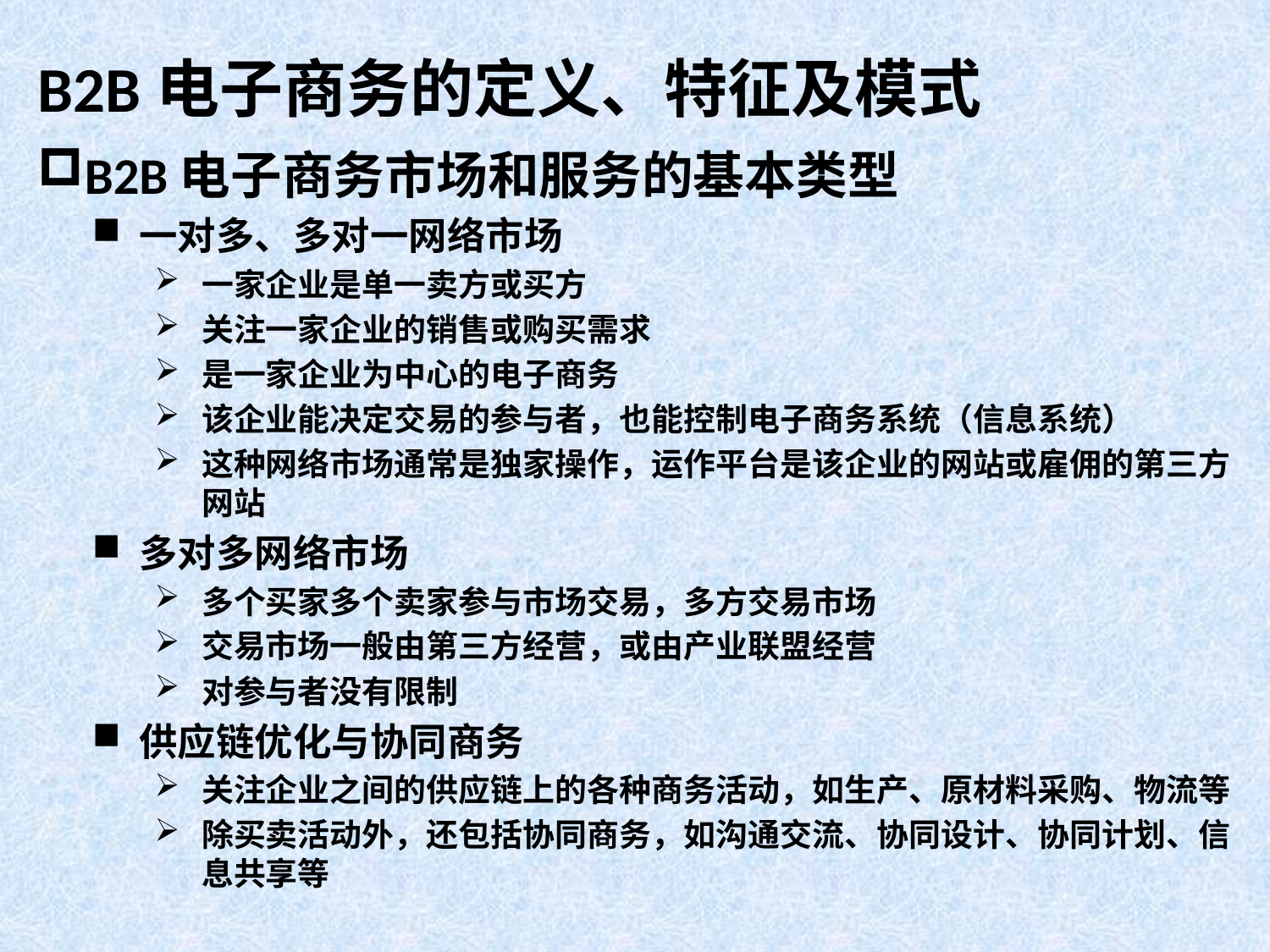

# B2B电子商务的定义、特征及模式
B2B电子商务市场和服务的基本类型
一对多、多对一网络市场
一家企业是单一卖方或买方
关注一家企业的销售或购买需求
是一家企业为中心的电子商务
该企业能决定交易的参与者，也能控制电子商务系统（信息系统）
这种网络市场通常是独家操作，运作平台是该企业的网站或雇佣的第三方网站
多对多网络市场
多个买家多个卖家参与市场交易，多方交易市场
交易市场一般由第三方经营，或由产业联盟经营
对参与者没有限制
供应链优化与协同商务
关注企业之间的供应链上的各种商务活动，如生产、原材料采购、物流等
除买卖活动外，还包括协同商务，如沟通交流、协同设计、协同计划、信息共享等